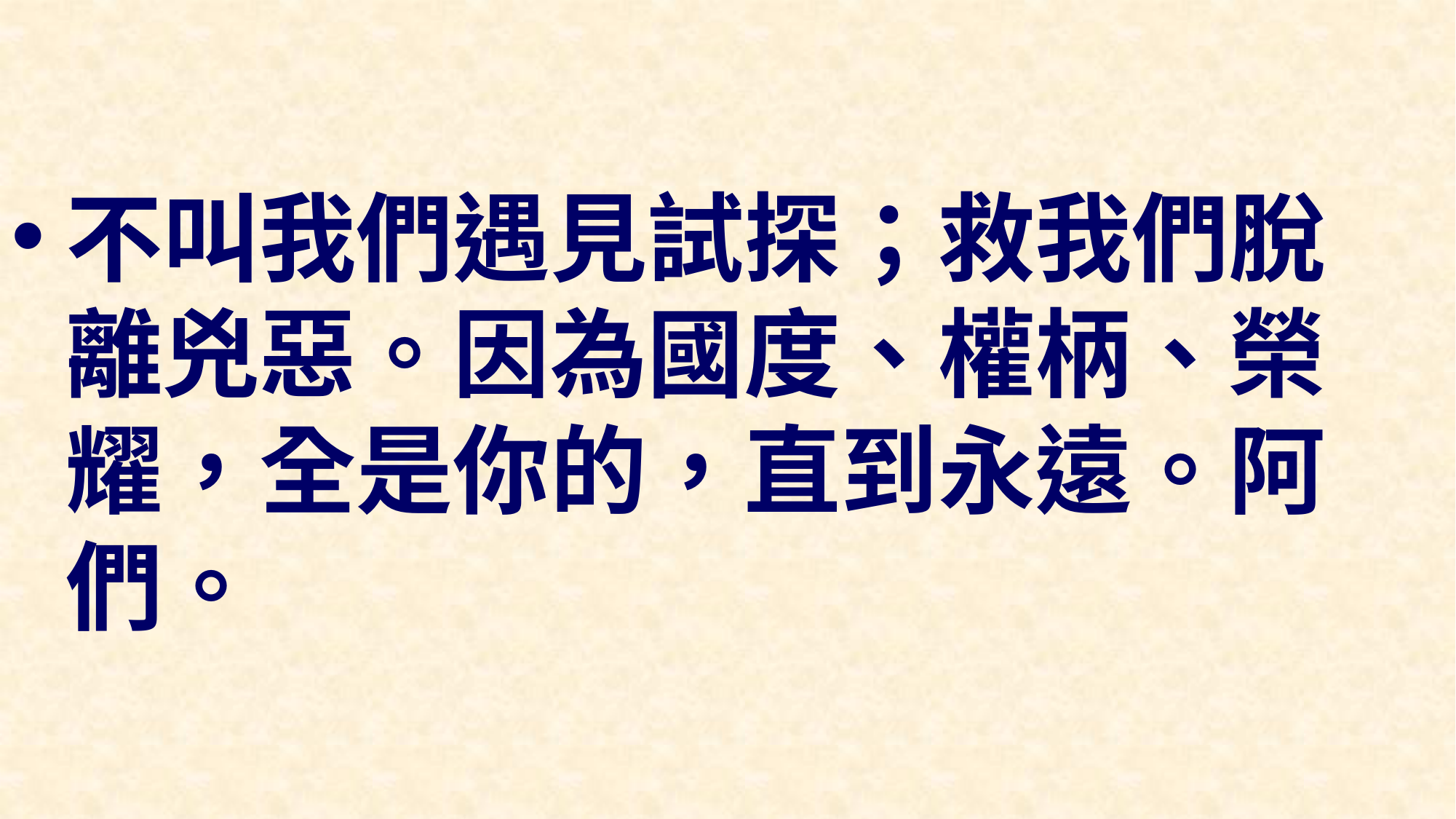

不叫我們遇見試探；救我們脫離兇惡。因為國度、權柄、榮耀，全是你的，直到永遠。阿們。